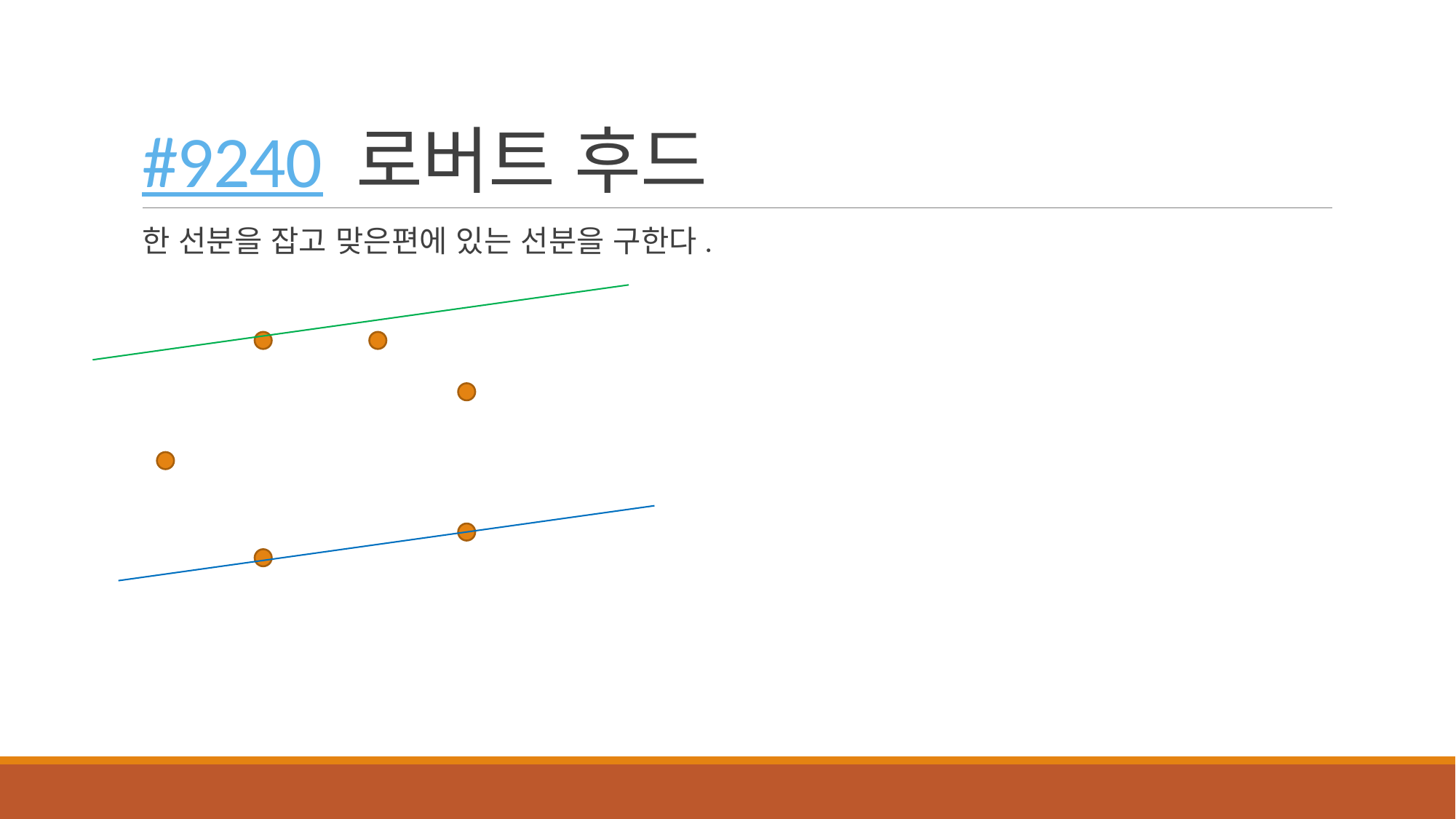

# #9240 로버트 후드
한 선분을 잡고 맞은편에 있는 선분을 구한다.